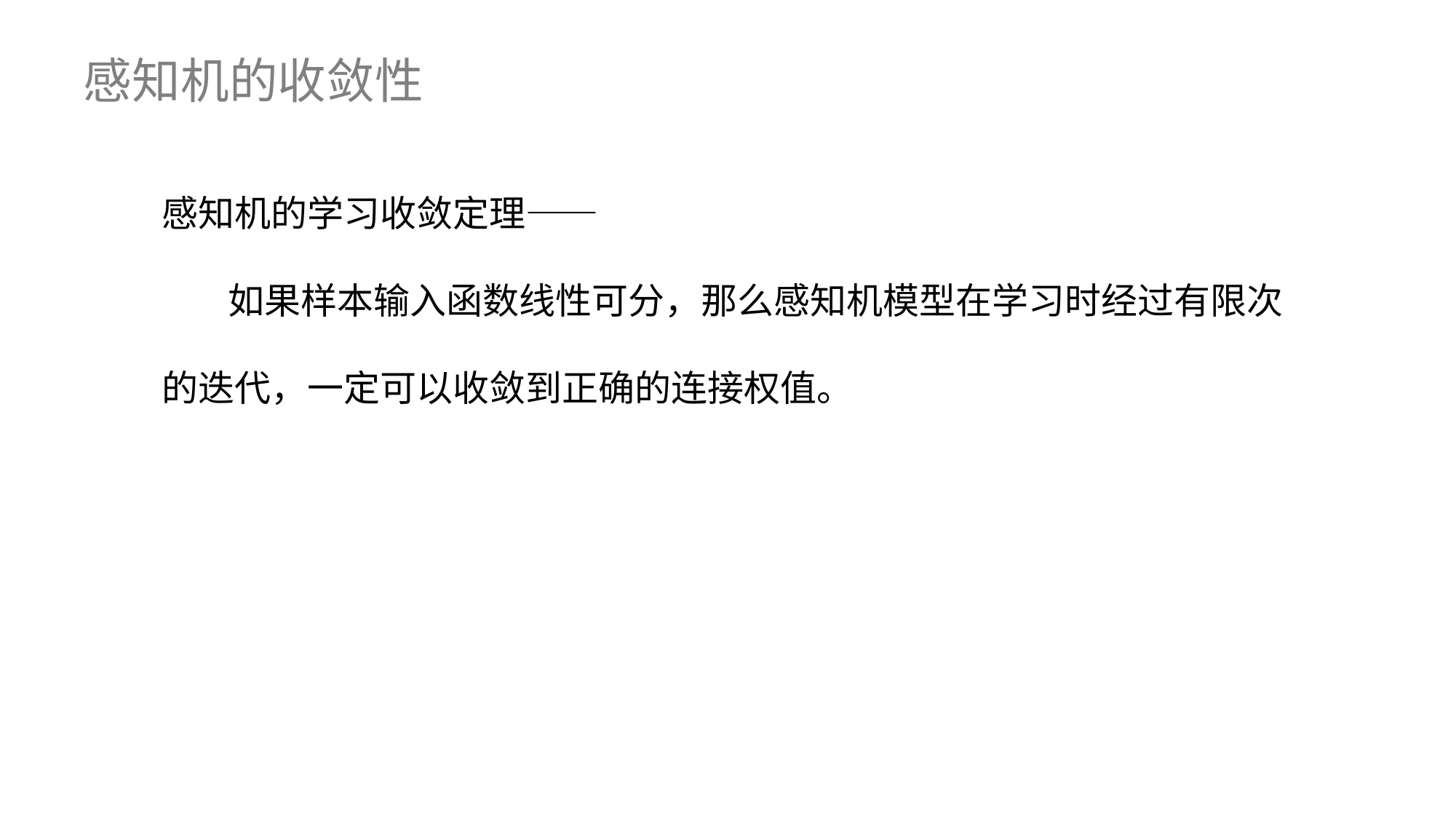

# 感知机的收敛性
	感知机的学习收敛定理——
	       如果样本输入函数线性可分，那么感知机模型在学习时经过有限次的迭代，一定可以收敛到正确的连接权值。